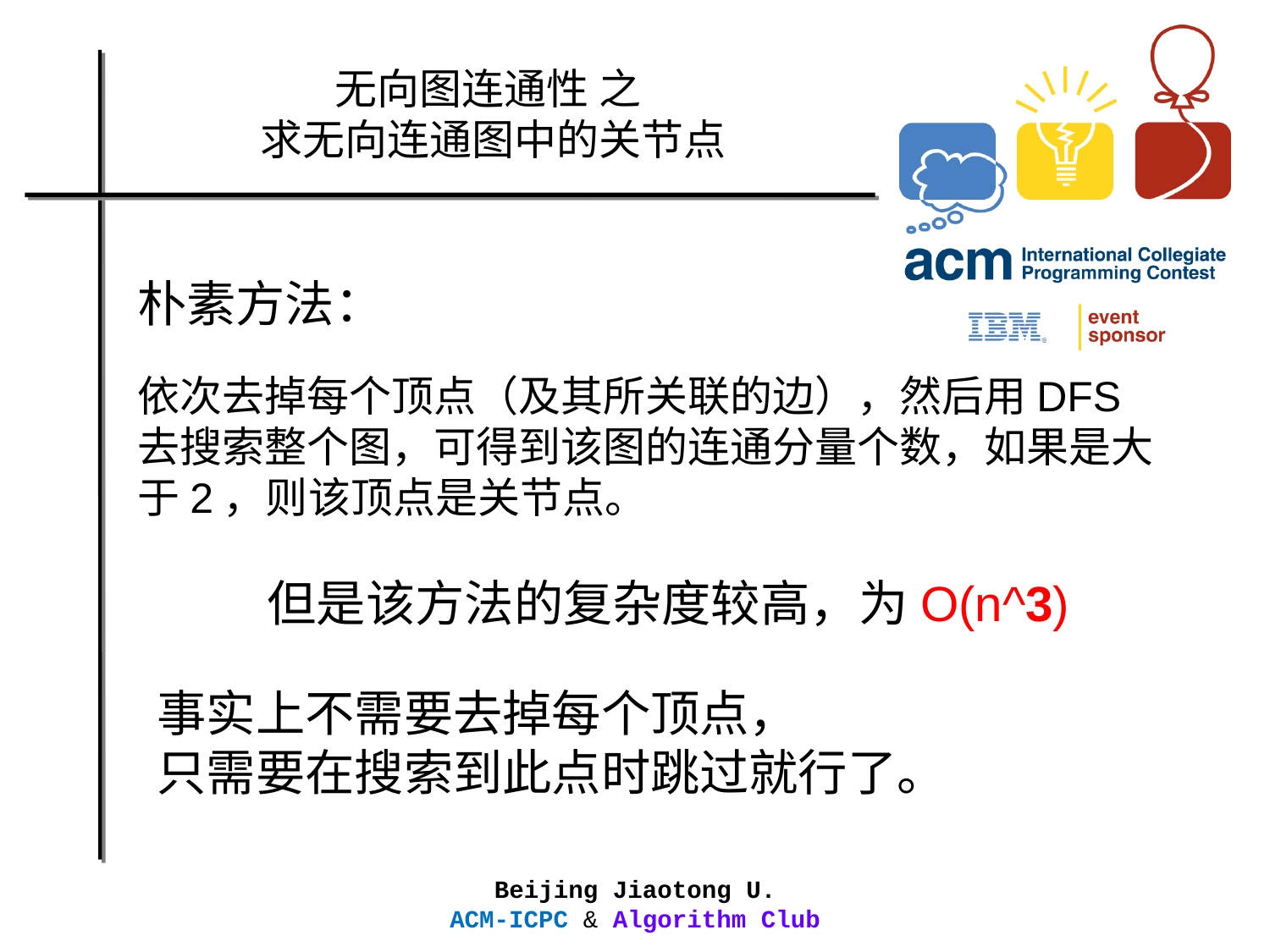

无向图连通性 之
求无向连通图中的关节点
朴素方法：

依次去掉每个顶点（及其所关联的边），然后用DFS 去搜索整个图，可得到该图的连通分量个数，如果是大于2，则该顶点是关节点。
但是该方法的复杂度较高，为O(n^3)
事实上不需要去掉每个顶点，
只需要在搜索到此点时跳过就行了。